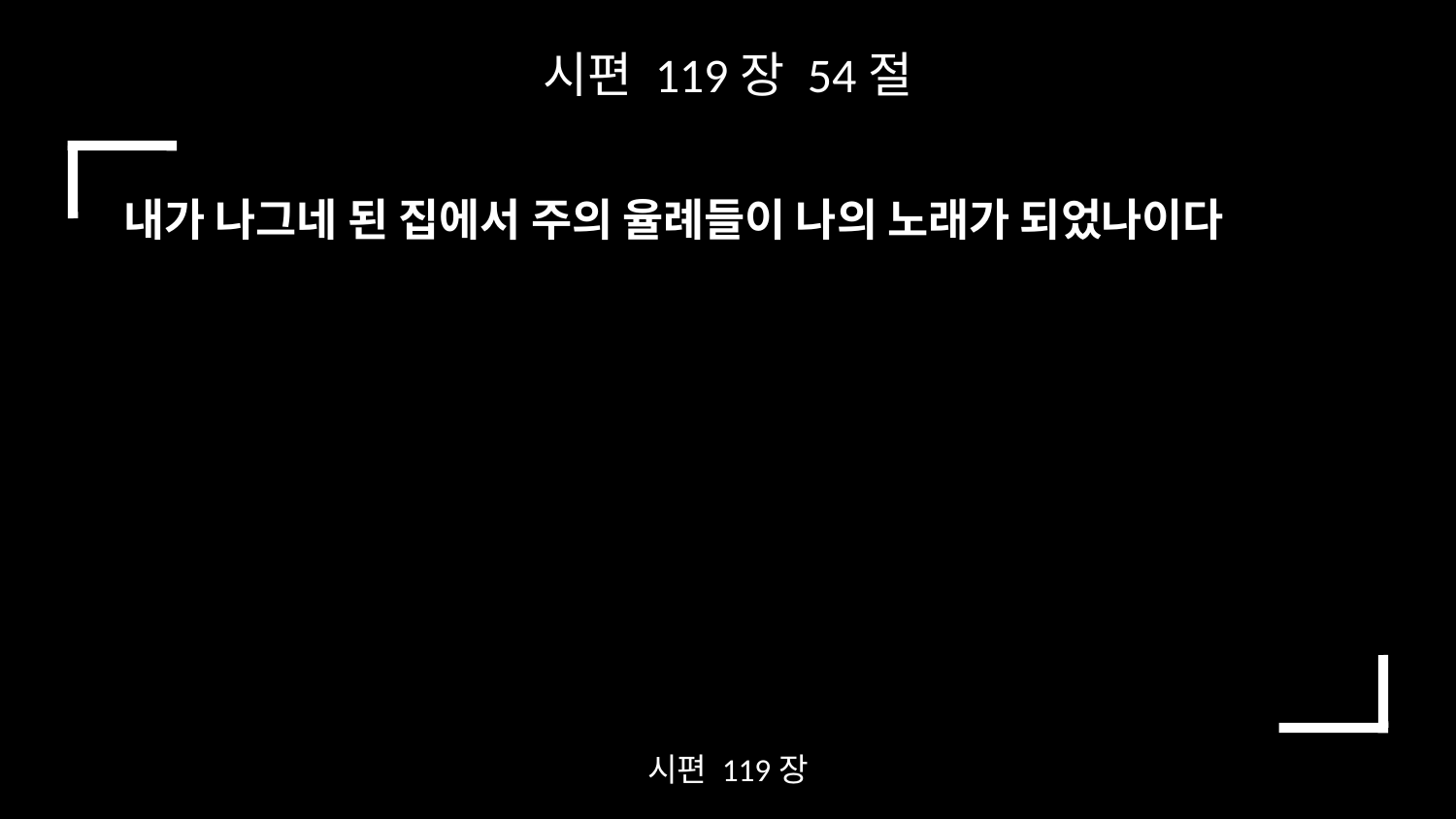

시편 119장 54절

내가 나그네 된 집에서 주의 율례들이 나의 노래가 되었나이다

시편 119장